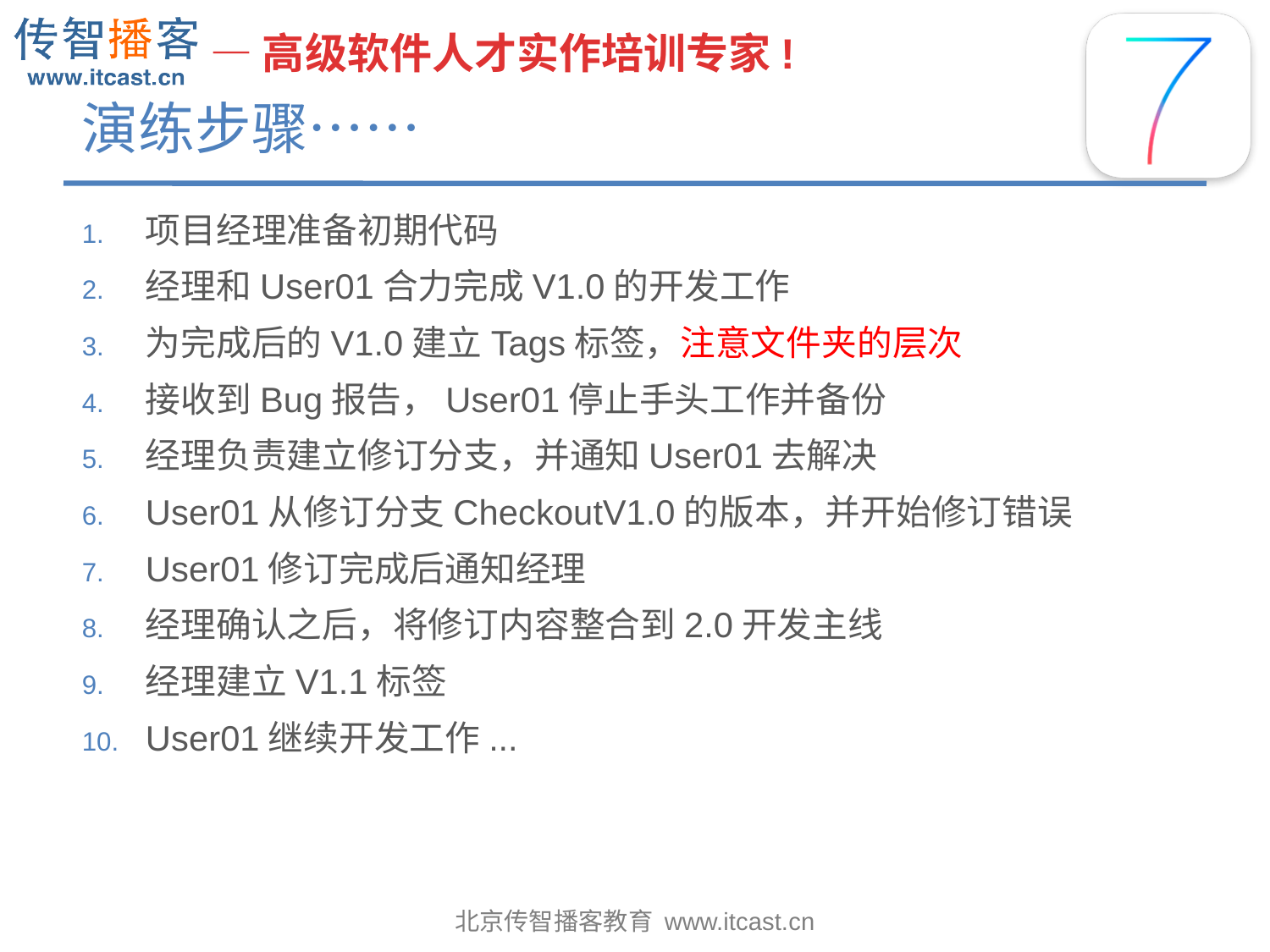

# 演练步骤……
项目经理准备初期代码
经理和User01合力完成V1.0的开发工作
为完成后的V1.0建立Tags标签，注意文件夹的层次
接收到Bug报告，User01停止手头工作并备份
经理负责建立修订分支，并通知User01去解决
User01从修订分支CheckoutV1.0的版本，并开始修订错误
User01修订完成后通知经理
经理确认之后，将修订内容整合到2.0开发主线
经理建立V1.1标签
User01继续开发工作...